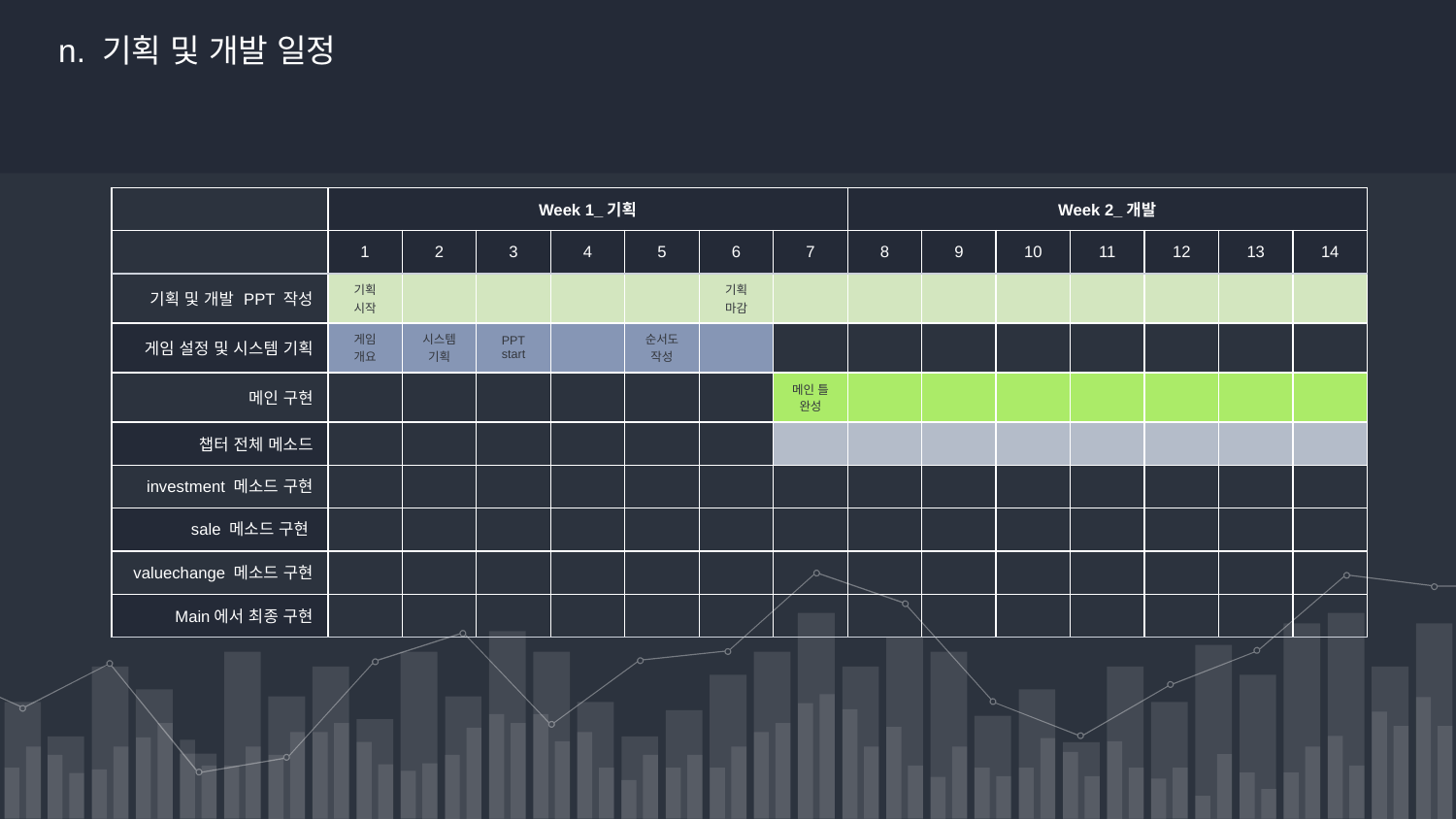

n. 기획 및 개발 일정
|  | Week 1\_기획 |  |  |  |  |  |  | Week 2\_개발 |  |  |  |  |  |  |
| --- | --- | --- | --- | --- | --- | --- | --- | --- | --- | --- | --- | --- | --- | --- |
|  | 1 | 2 | 3 | 4 | 5 | 6 | 7 | 8 | 9 | 10 | 11 | 12 | 13 | 14 |
| 기획 및 개발 PPT 작성 | 기획 시작 |  |  |  |  | 기획 마감 |  |  |  |  |  |  |  |  |
| 게임 설정 및 시스템 기획 | 게임 개요 | 시스템 기획 | PPT start |  | 순서도 작성 |  |  |  |  |  |  |  |  |  |
| 메인 구현 |  |  |  |  |  |  | 메인 틀 완성 |  |  |  |  |  |  |  |
| 챕터 전체 메소드 |  |  |  |  |  |  |  |  |  |  |  |  |  |  |
| investment 메소드 구현 |  |  |  |  |  |  |  |  |  |  |  |  |  |  |
| sale 메소드 구현 |  |  |  |  |  |  |  |  |  |  |  |  |  |  |
| valuechange 메소드 구현 |  |  |  |  |  |  |  |  |  |  |  |  |  |  |
| Main에서 최종 구현 |  |  |  |  |  |  |  |  |  |  |  |  |  |  |